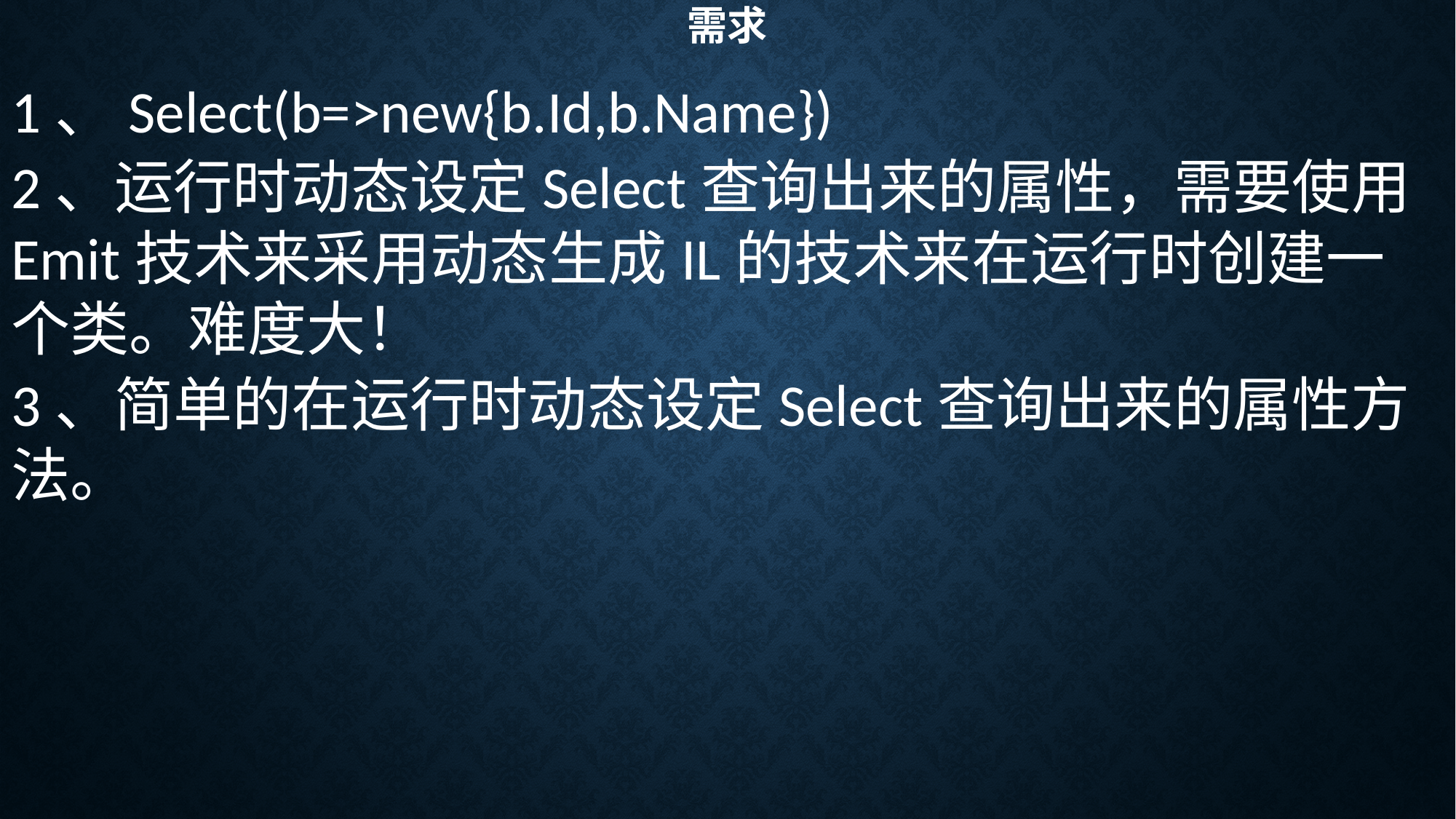

# 需求
1、Select(b=>new{b.Id,b.Name})
2、运行时动态设定Select查询出来的属性，需要使用Emit技术来采用动态生成IL的技术来在运行时创建一个类。难度大！
3、简单的在运行时动态设定Select查询出来的属性方法。